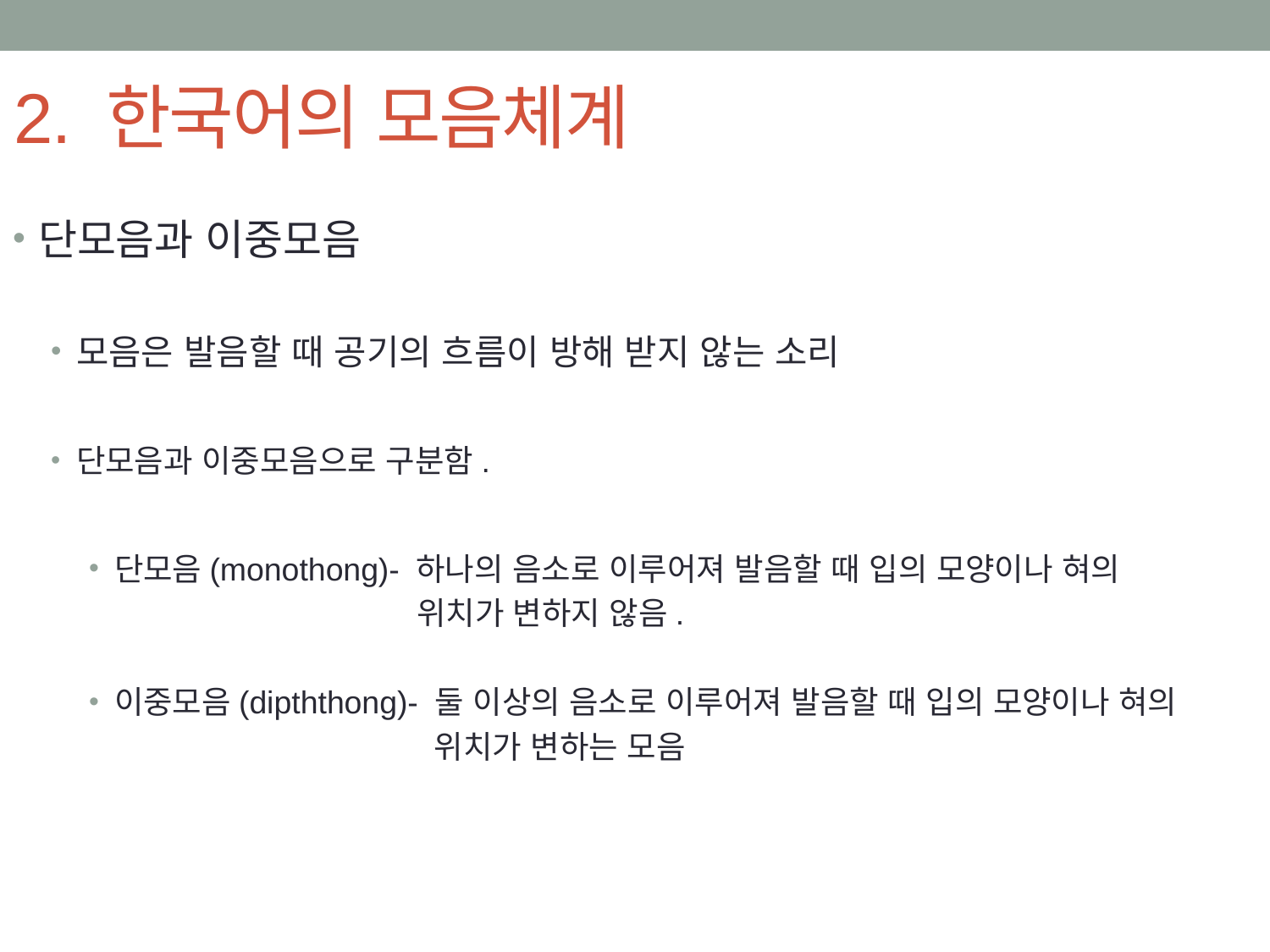

# 2. 한국어의 모음체계
단모음과 이중모음

모음은 발음할 때 공기의 흐름이 방해 받지 않는 소리

단모음과 이중모음으로 구분함.

단모음(monothong)- 하나의 음소로 이루어져 발음할 때 입의 모양이나 혀의
                                    위치가 변하지 않음.

이중모음(dipththong)- 둘 이상의 음소로 이루어져 발음할 때 입의 모양이나 혀의
                                      위치가 변하는 모음